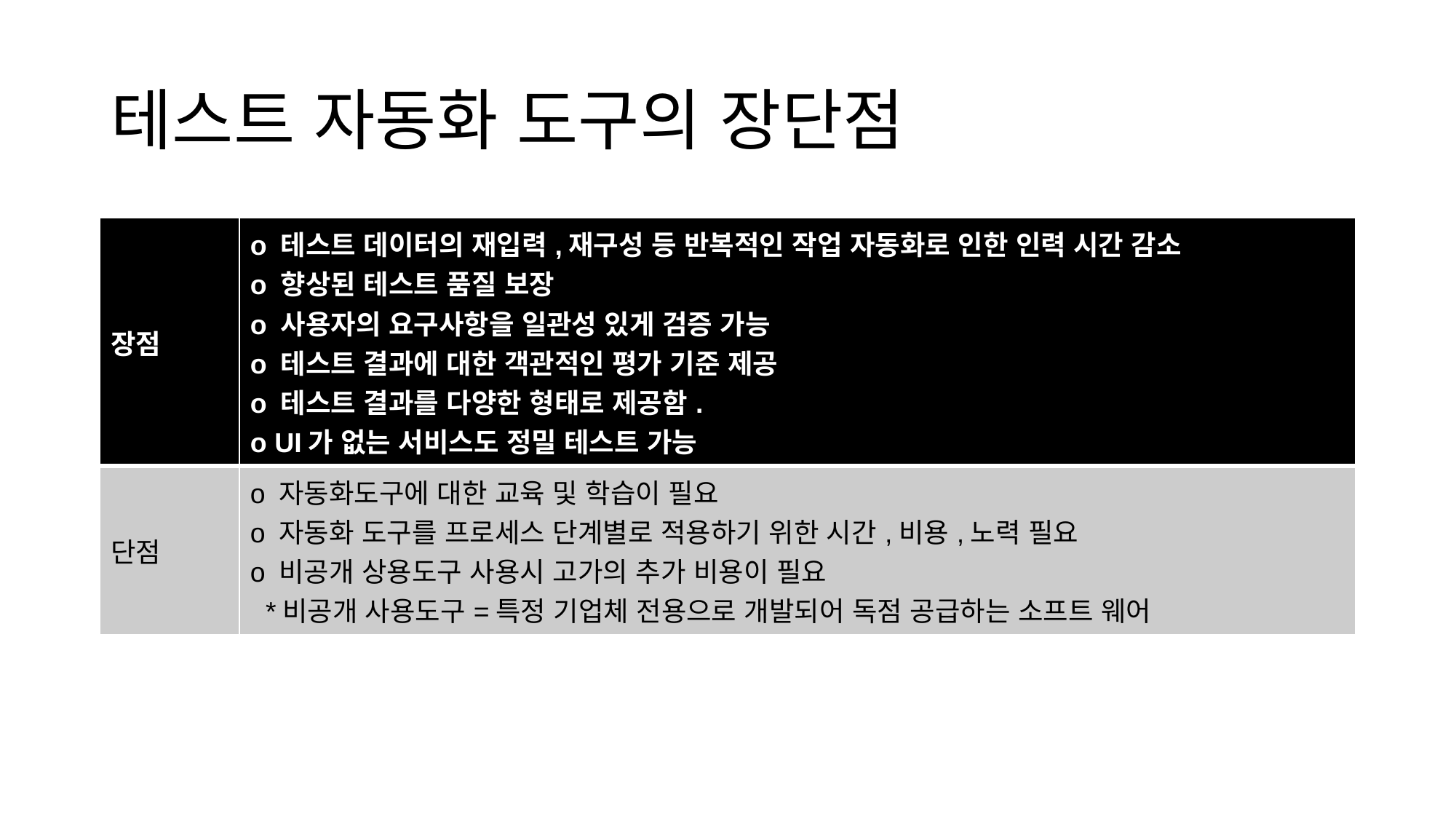

# 테스트 자동화 도구의 장단점
| 장점 | o 테스트 데이터의 재입력,재구성 등 반복적인 작업 자동화로 인한 인력 시간 감소 o 향상된 테스트 품질 보장 o 사용자의 요구사항을 일관성 있게 검증 가능 o 테스트 결과에 대한 객관적인 평가 기준 제공 o 테스트 결과를 다양한 형태로 제공함. o UI가 없는 서비스도 정밀 테스트 가능 |
| --- | --- |
| 단점 | o 자동화도구에 대한 교육 및 학습이 필요 o 자동화 도구를 프로세스 단계별로 적용하기 위한 시간,비용,노력 필요 o 비공개 상용도구 사용시 고가의 추가 비용이 필요  \*비공개 사용도구=특정 기업체 전용으로 개발되어 독점 공급하는 소프트 웨어 |